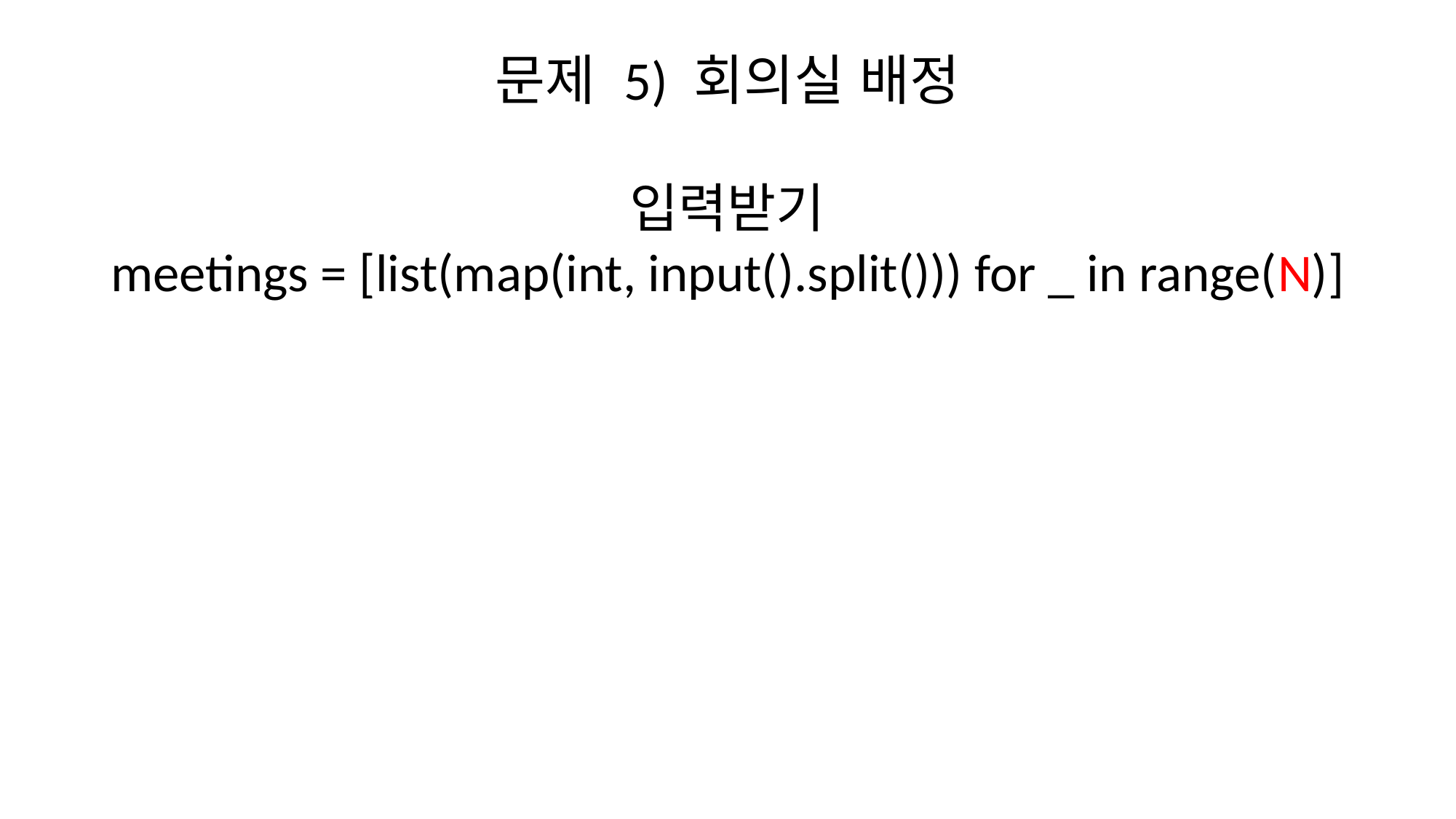

# 문제 5) 회의실 배정
입력받기
meetings = [list(map(int, input().split())) for _ in range(N)]